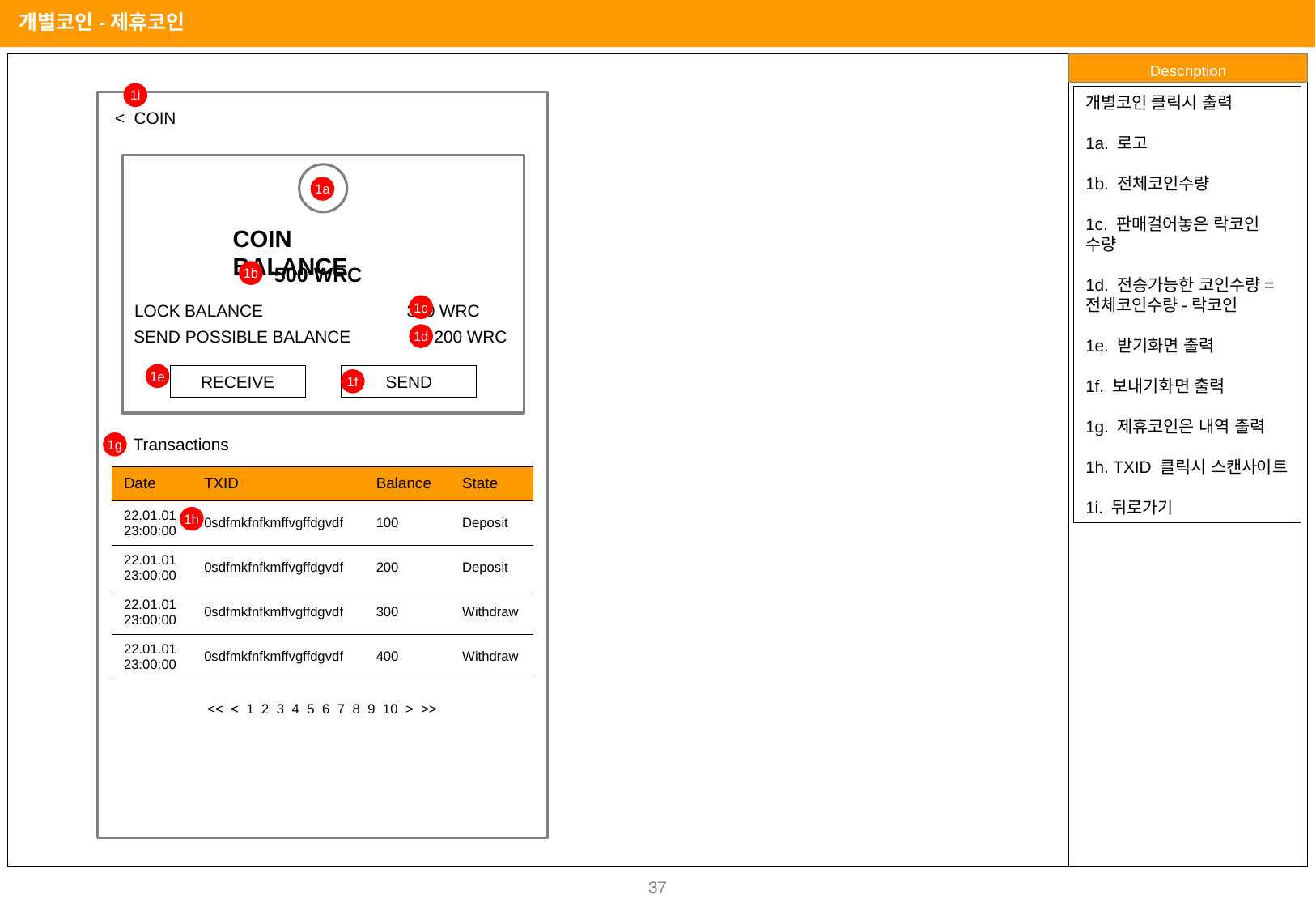

개별코인-제휴코인
1i
개별코인 클릭시 출력

1a. 로고

1b. 전체코인수량

1c. 판매걸어놓은 락코인 수량

1d. 전송가능한 코인수량=전체코인수량-락코인

1e. 받기화면 출력

1f. 보내기화면 출력

1g. 제휴코인은 내역 출력

1h. TXID 클릭시 스캔사이트

1i. 뒤로가기

<  COIN

1a
COIN BALANCE
500 WRC
1b
LOCK BALANCE                               300 WRC
1c
SEND POSSIBLE BALANCE                  200 WRC
1d
1e
RECEIVE
SEND
1f
Transactions
1g
| Date | TXID | Balance | State |
| --- | --- | --- | --- |
| 22.01.01 23:00:00 | 0sdfmkfnfkmffvgffdgvdf | 100 | Deposit |
| 22.01.01 23:00:00 | 0sdfmkfnfkmffvgffdgvdf | 200 | Deposit |
| 22.01.01 23:00:00 | 0sdfmkfnfkmffvgffdgvdf | 300 | Withdraw |
| 22.01.01 23:00:00 | 0sdfmkfnfkmffvgffdgvdf | 400 | Withdraw |
1h
<<  <  1  2  3  4  5  6  7  8  9  10  >  >>